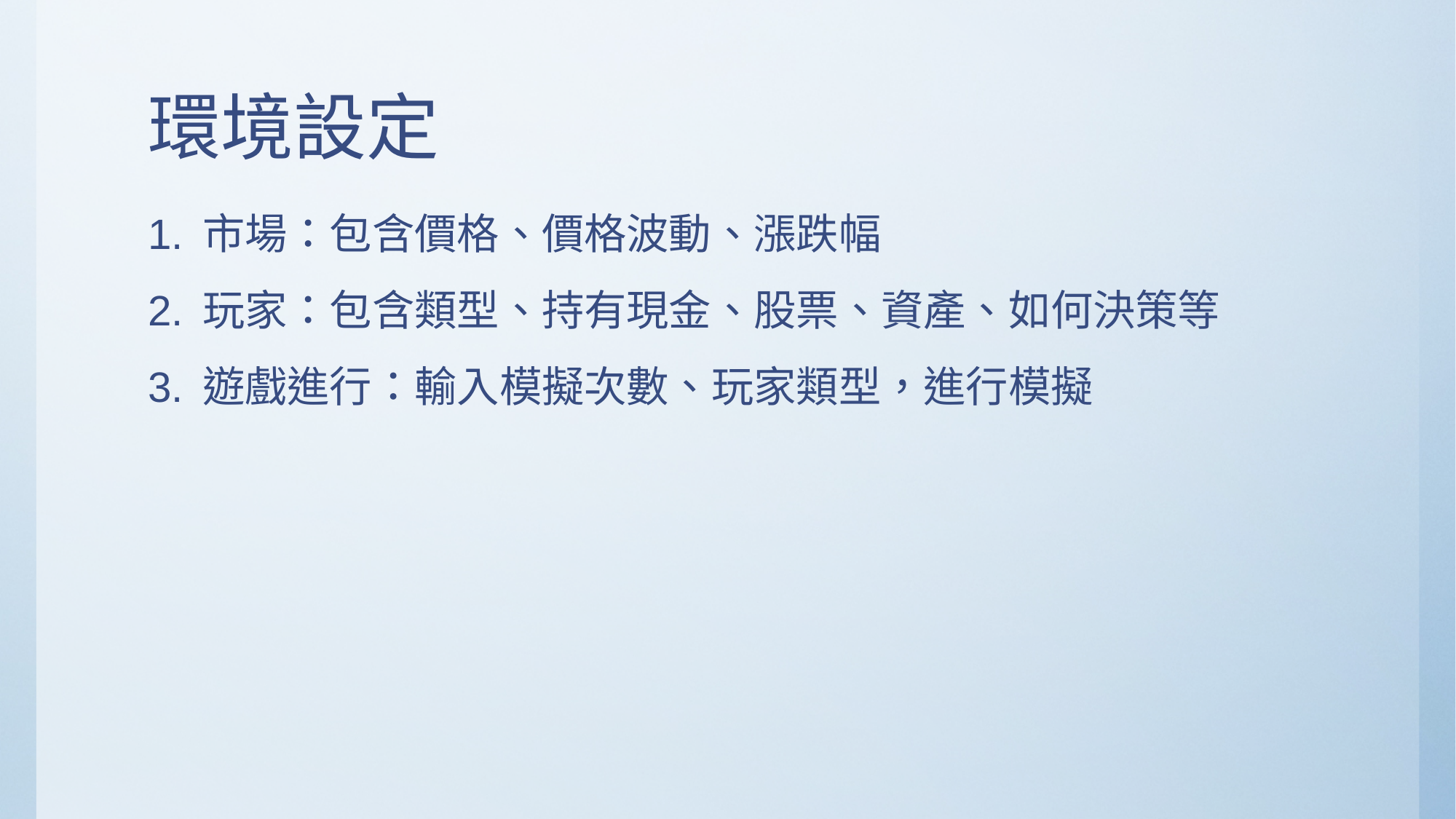

# 環境設定
市場：包含價格、價格波動、漲跌幅
玩家：包含類型、持有現金、股票、資產、如何決策等
遊戲進行：輸入模擬次數、玩家類型，進行模擬